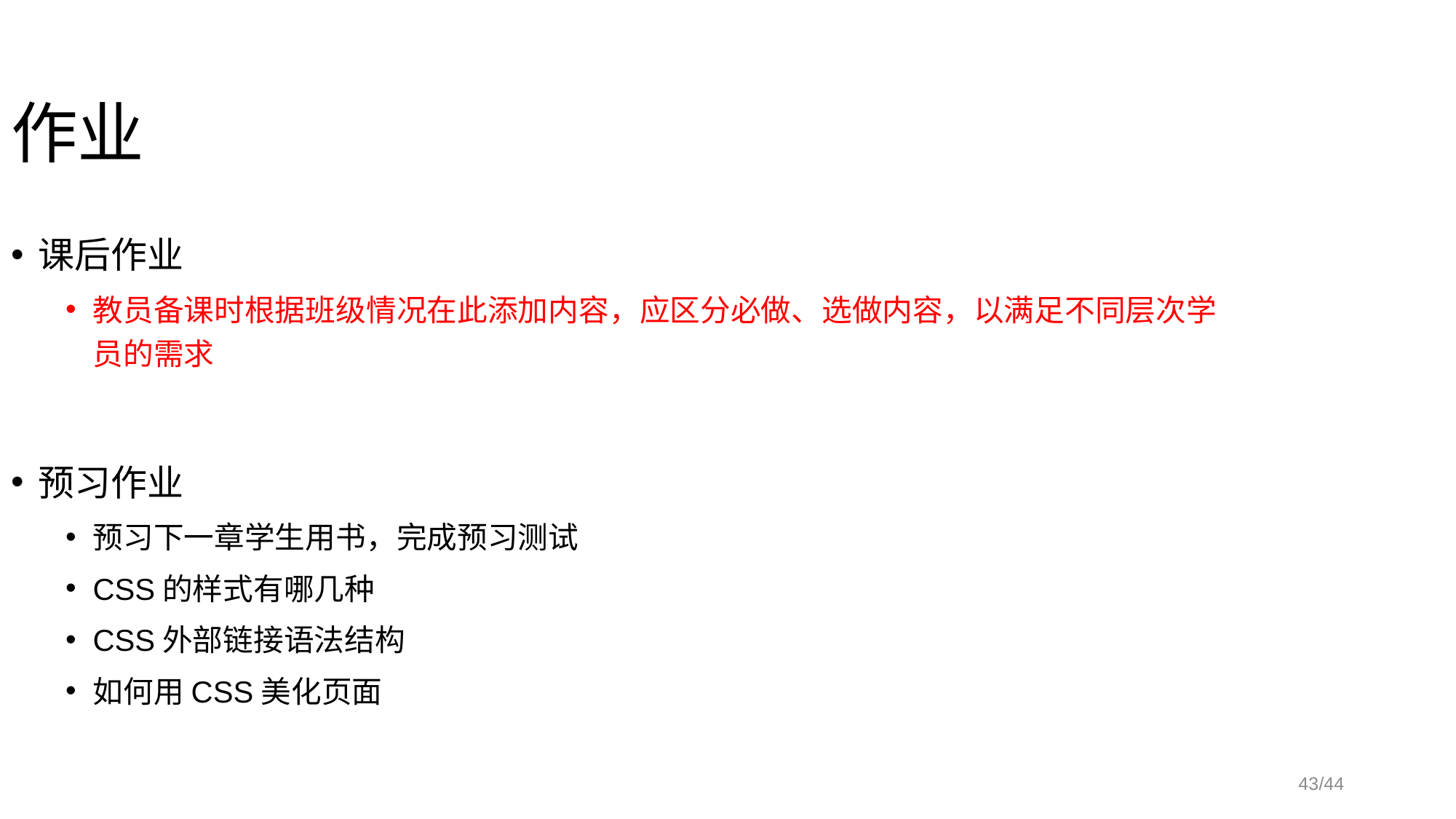

作业
课后作业
教员备课时根据班级情况在此添加内容，应区分必做、选做内容，以满足不同层次学员的需求

预习作业
预习下一章学生用书，完成预习测试
CSS的样式有哪几种
CSS外部链接语法结构
如何用CSS美化页面
43/44